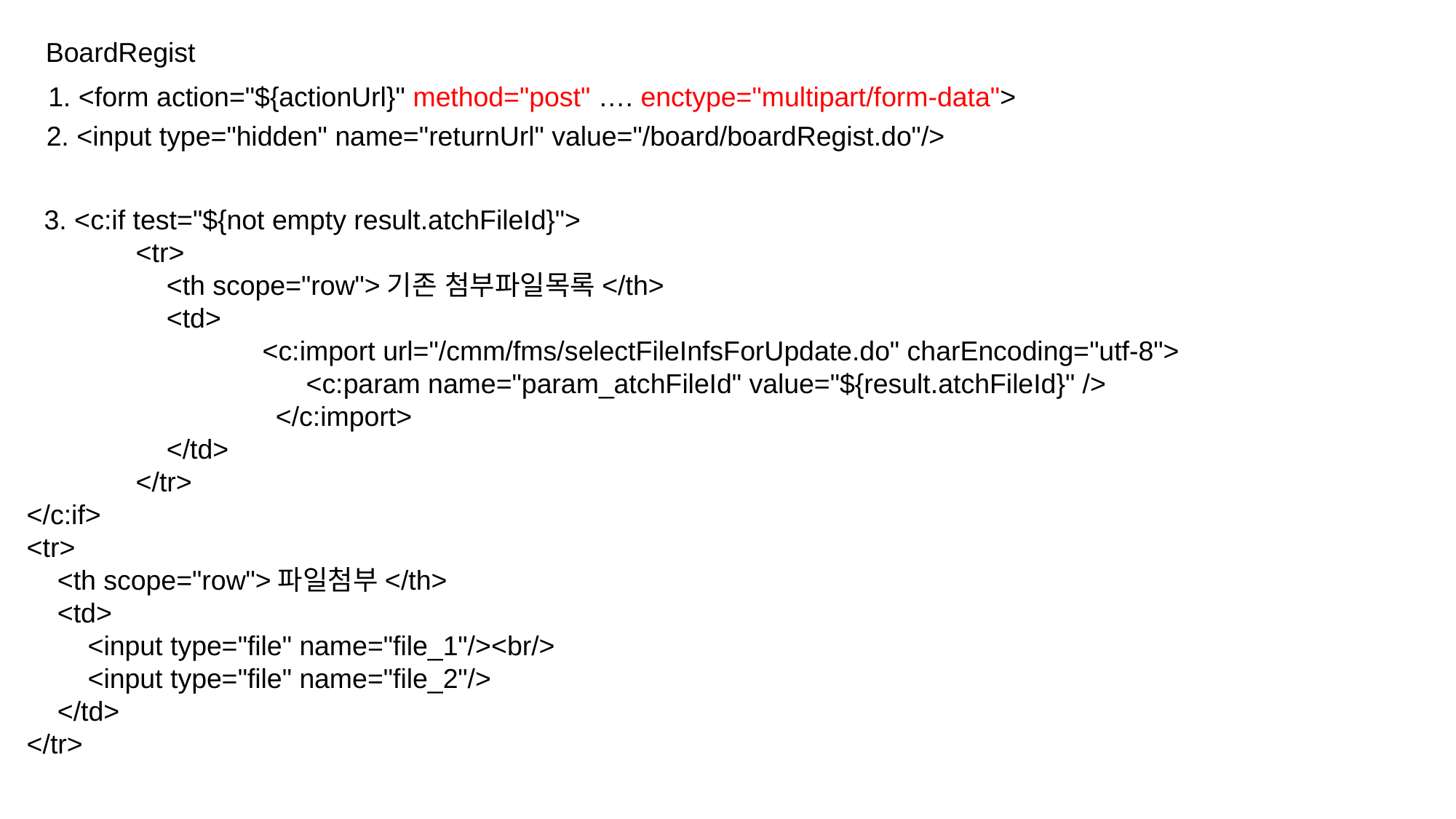

BoardRegist
1. <form action="${actionUrl}" method="post" …. enctype="multipart/form-data">
2. <input type="hidden" name="returnUrl" value="/board/boardRegist.do"/>
			3. <c:if test="${not empty result.atchFileId}">
			            <tr>
			                <th scope="row">기존 첨부파일목록</th>
			                <td>
			                	<c:import url="/cmm/fms/selectFileInfsForUpdate.do" charEncoding="utf-8">
				                    <c:param name="param_atchFileId" value="${result.atchFileId}" />
				                </c:import>
			                </td>
			            </tr>
		            </c:if>
		            <tr>
		                <th scope="row">파일첨부</th>
		                <td>
		                    <input type="file" name="file_1"/><br/>
		                    <input type="file" name="file_2"/>
		                </td>
		            </tr>